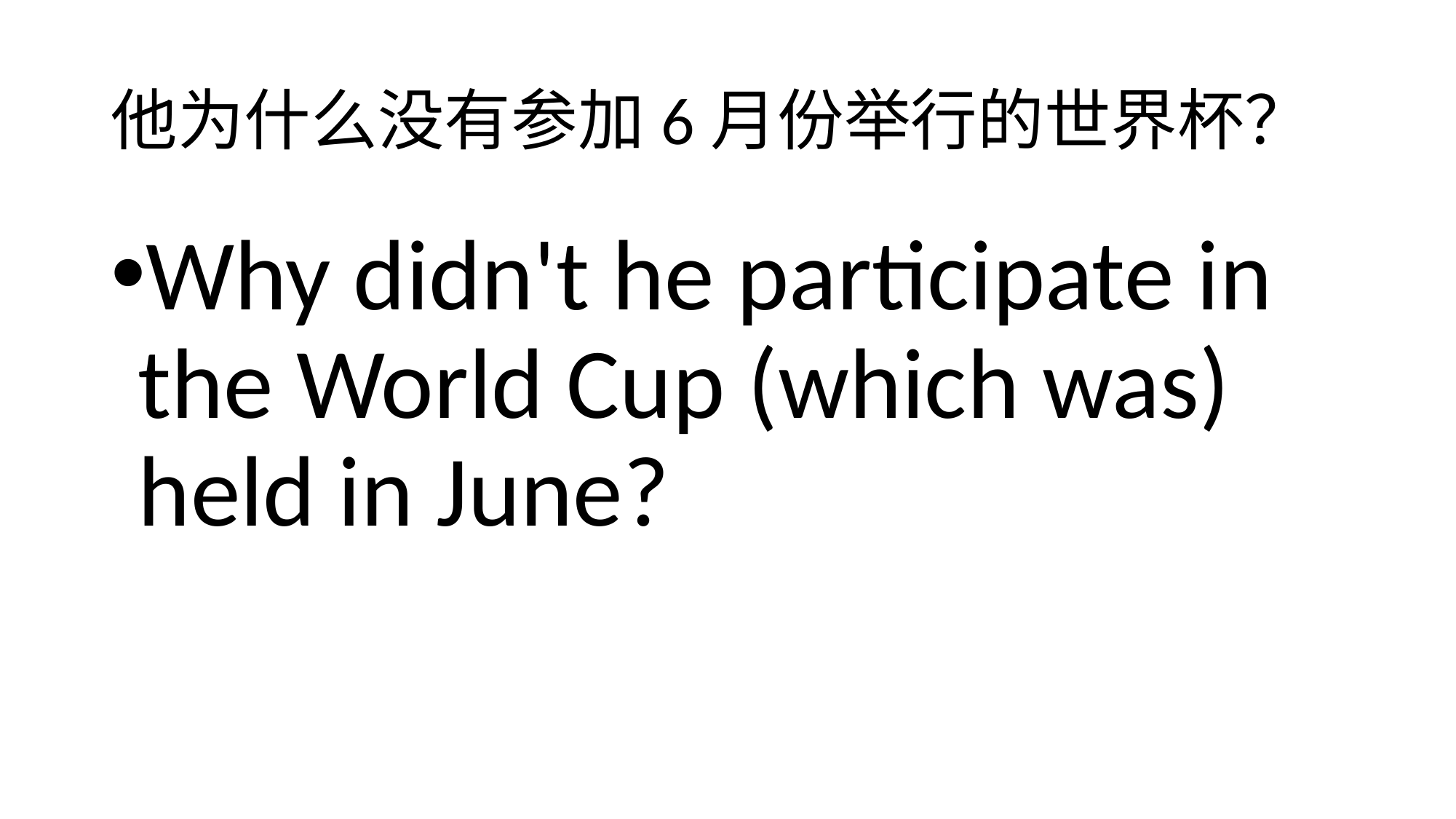

# 他为什么没有参加6月份举行的世界杯？
Why didn't he participate in the World Cup (which was) held in June?